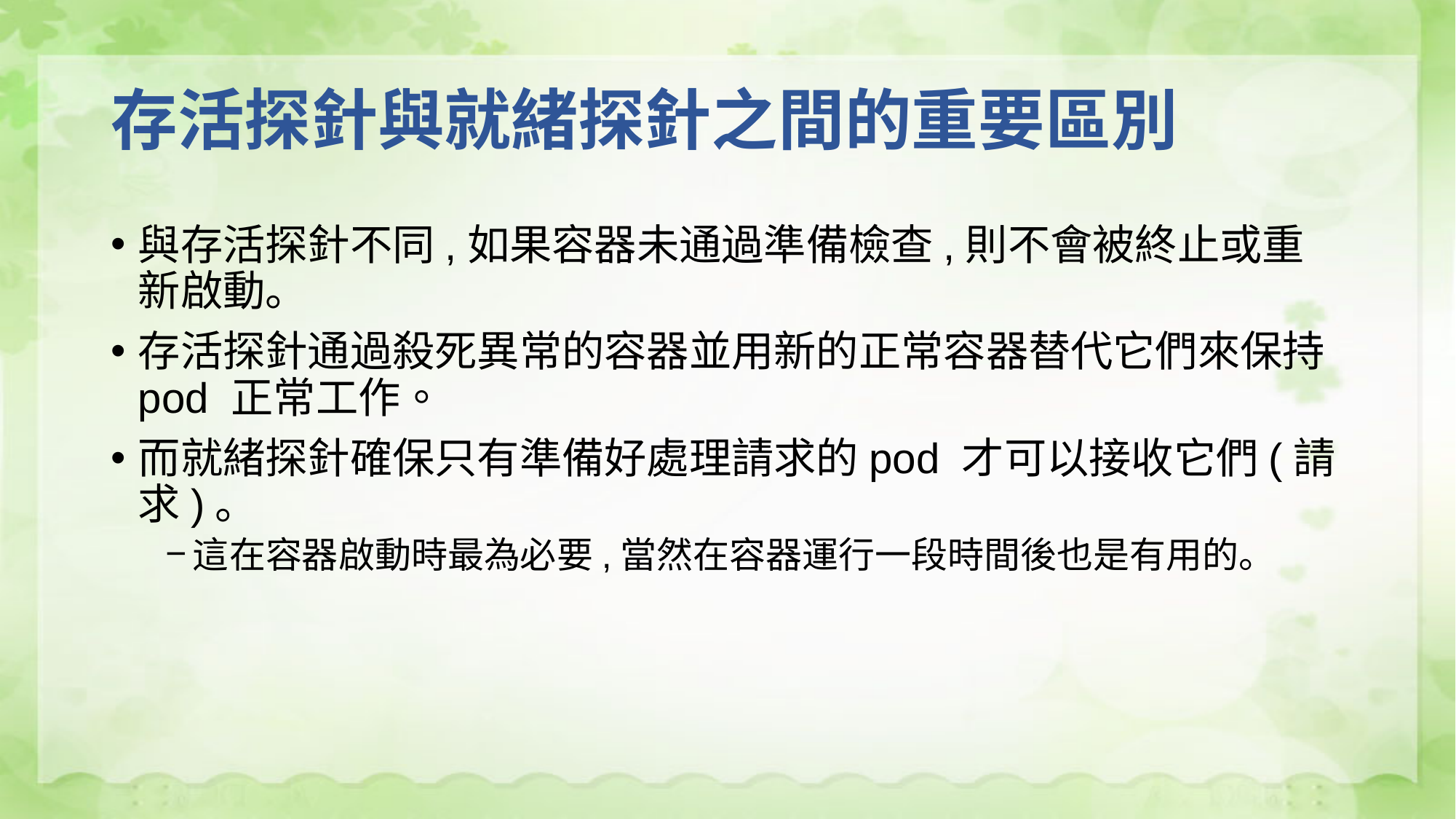

# 存活探針與就緒探針之間的重要區別
與存活探針不同,如果容器未通過準備檢查,則不會被終止或重新啟動。
存活探針通過殺死異常的容器並用新的正常容器替代它們來保持 pod 正常工作。
而就緒探針確保只有準備好處理請求的pod 才可以接收它們(請求)。
這在容器啟動時最為必要,當然在容器運行一段時間後也是有用的。